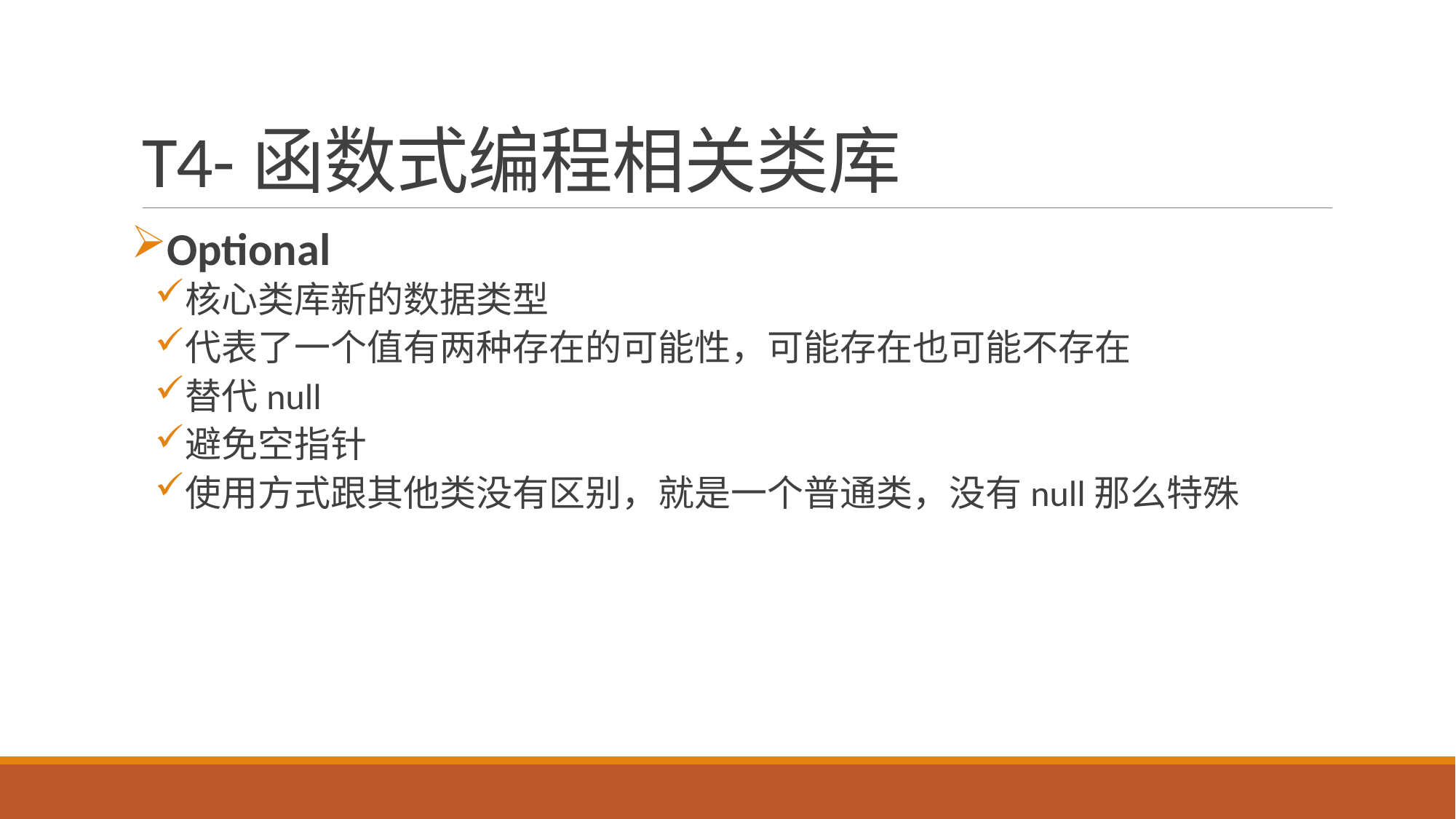

# T4-函数式编程相关类库
Optional
核心类库新的数据类型
代表了一个值有两种存在的可能性，可能存在也可能不存在
替代null
避免空指针
使用方式跟其他类没有区别，就是一个普通类，没有null那么特殊